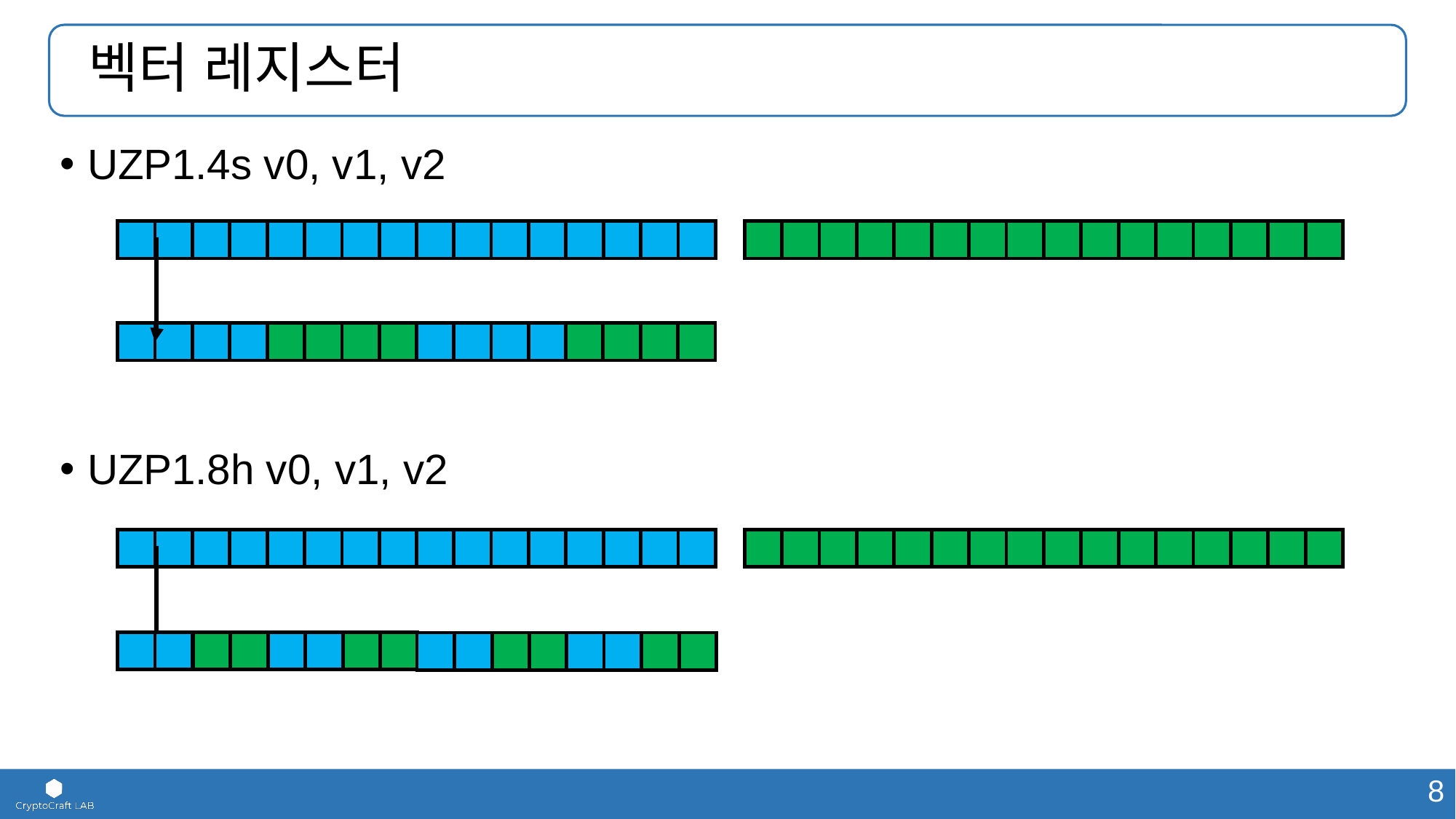

# 벡터 레지스터
UZP1.4s v0, v1, v2

UZP1.8h v0, v1, v2